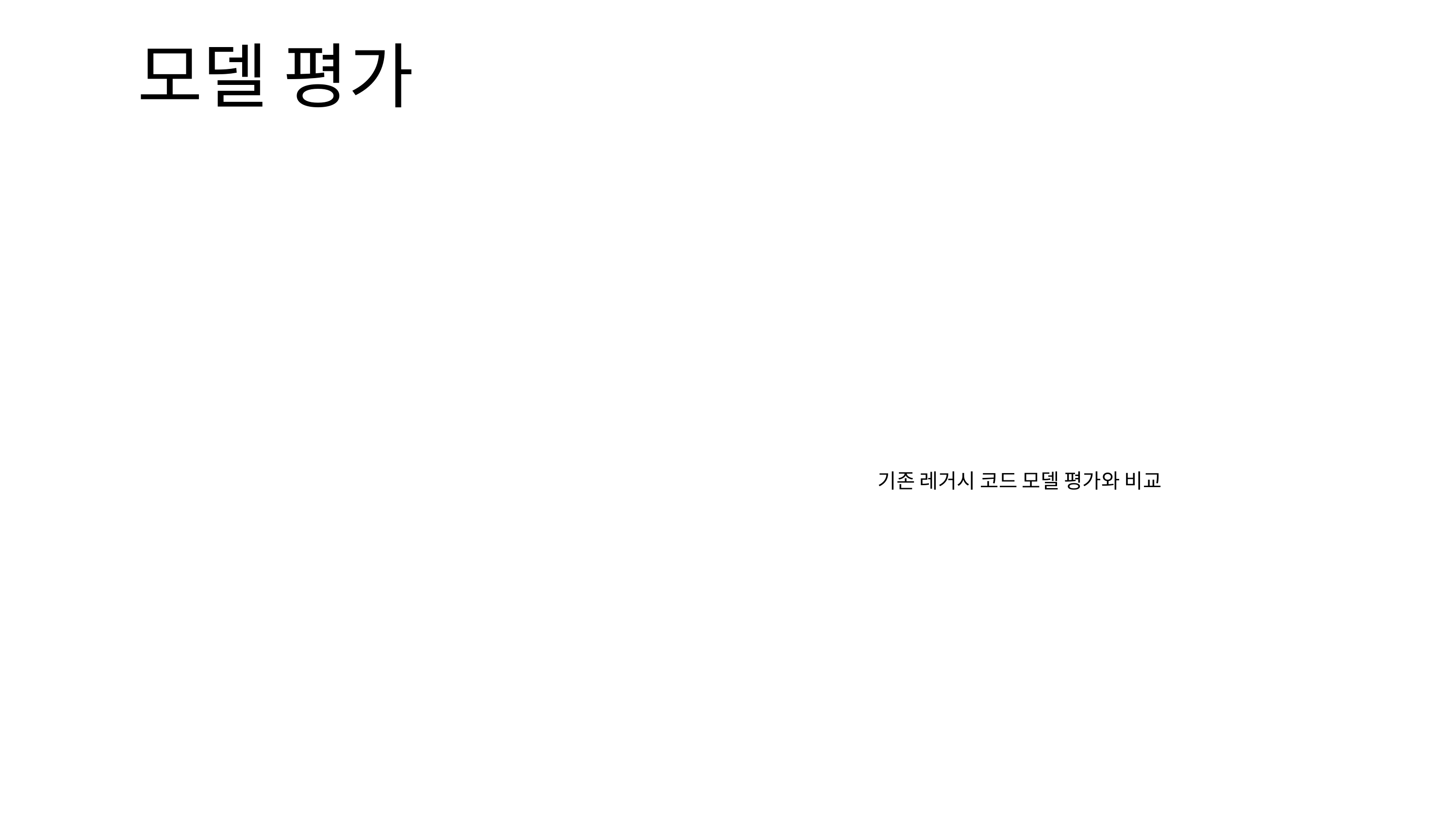

모델 평가
기존 레거시 코드 모델 평가와 비교